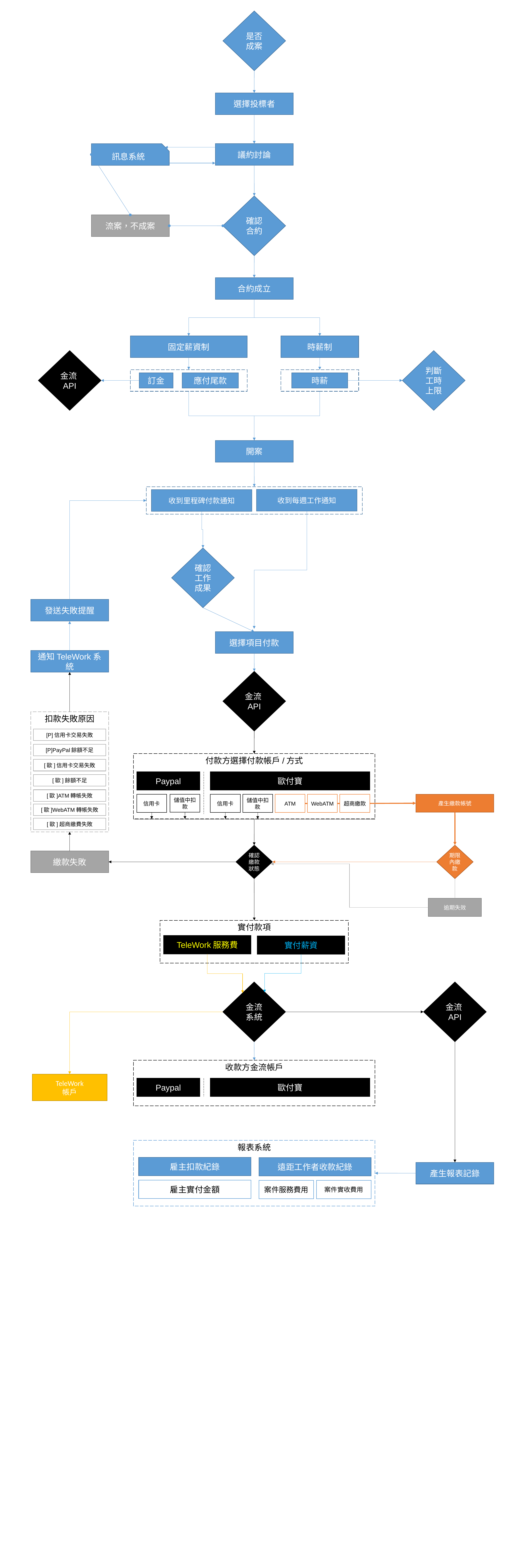

是否成案
選擇投標者
訊息系統
議約討論
確認合約
流案，不成案
合約成立
固定薪資制
時薪制
金流API
判斷工時上限

訂金
應付尾款
時薪
開案

收到每週工作通知
收到里程碑付款通知
確認工作成果
發送失敗提醒
選擇項目付款
通知TeleWork系統
金流API
扣款失敗原因
[P]信用卡交易失敗
[P]PayPal餘額不足
付款方選擇付款帳戶/方式
[歐]信用卡交易失敗
Paypal
歐付寶
[歐]餘額不足
[歐]ATM轉帳失敗
儲值中扣款
產生繳款帳號
信用卡
信用卡
儲值中扣款
ATM
WebATM
超商繳款
[歐]WebATM轉帳失敗
[歐]超商繳費失敗
確認繳款狀態
期限內繳款
繳款失敗
逾期失效
實付款項
TeleWork服務費
實付薪資
金流系統
金流API
收款方金流帳戶
TeleWork
帳戶
Paypal
歐付寶
報表系統
雇主扣款紀錄
遠距工作者收款紀錄
產生報表記錄
雇主實付金額
案件服務費用
案件實收費用